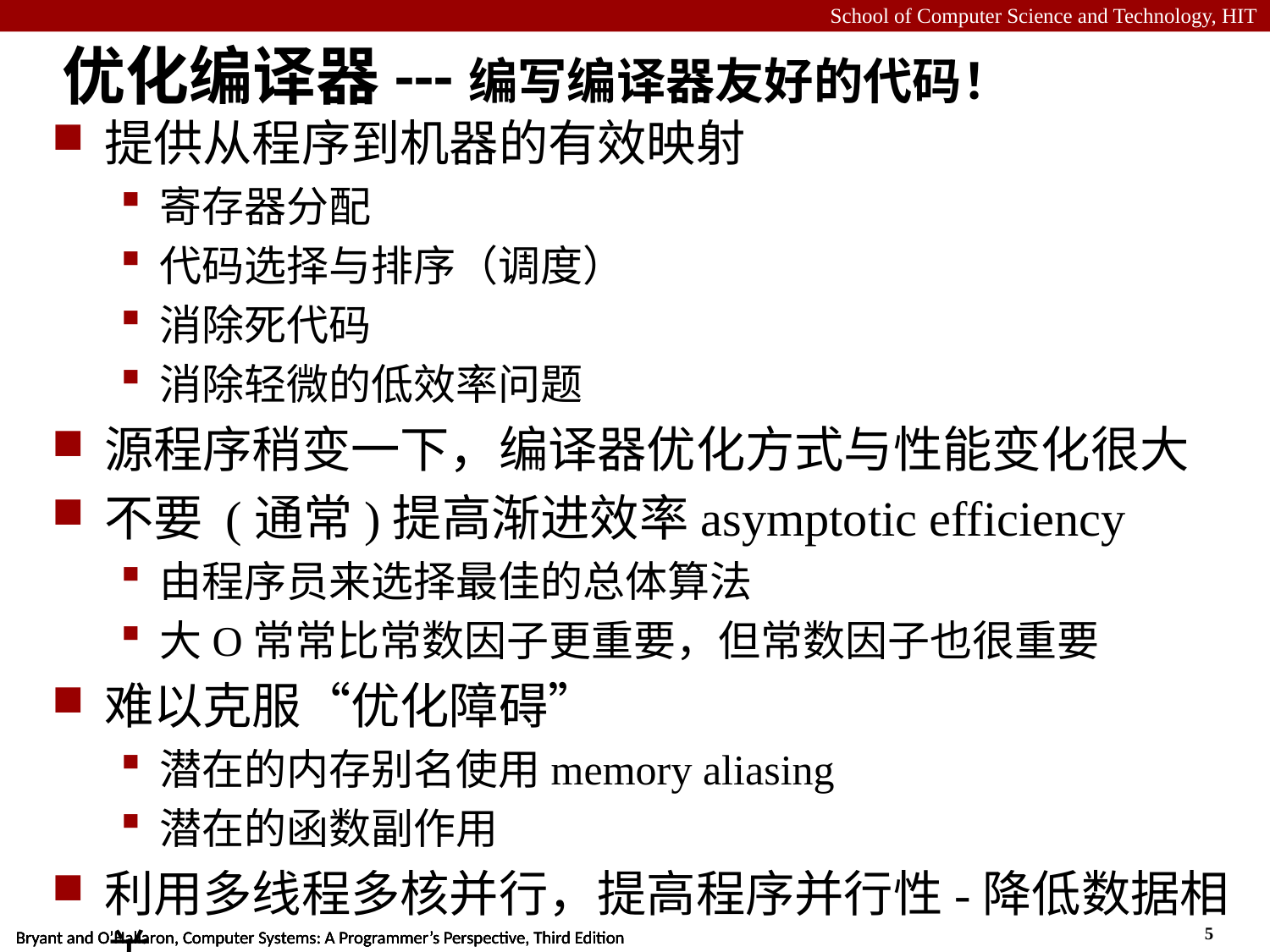

# 优化编译器---编写编译器友好的代码！
提供从程序到机器的有效映射
寄存器分配
代码选择与排序（调度）
消除死代码
消除轻微的低效率问题
源程序稍变一下，编译器优化方式与性能变化很大
不要 (通常)提高渐进效率asymptotic efficiency
由程序员来选择最佳的总体算法
大O常常比常数因子更重要，但常数因子也很重要
难以克服“优化障碍”
潜在的内存别名使用memory aliasing
潜在的函数副作用
利用多线程多核并行，提高程序并行性-降低数据相关